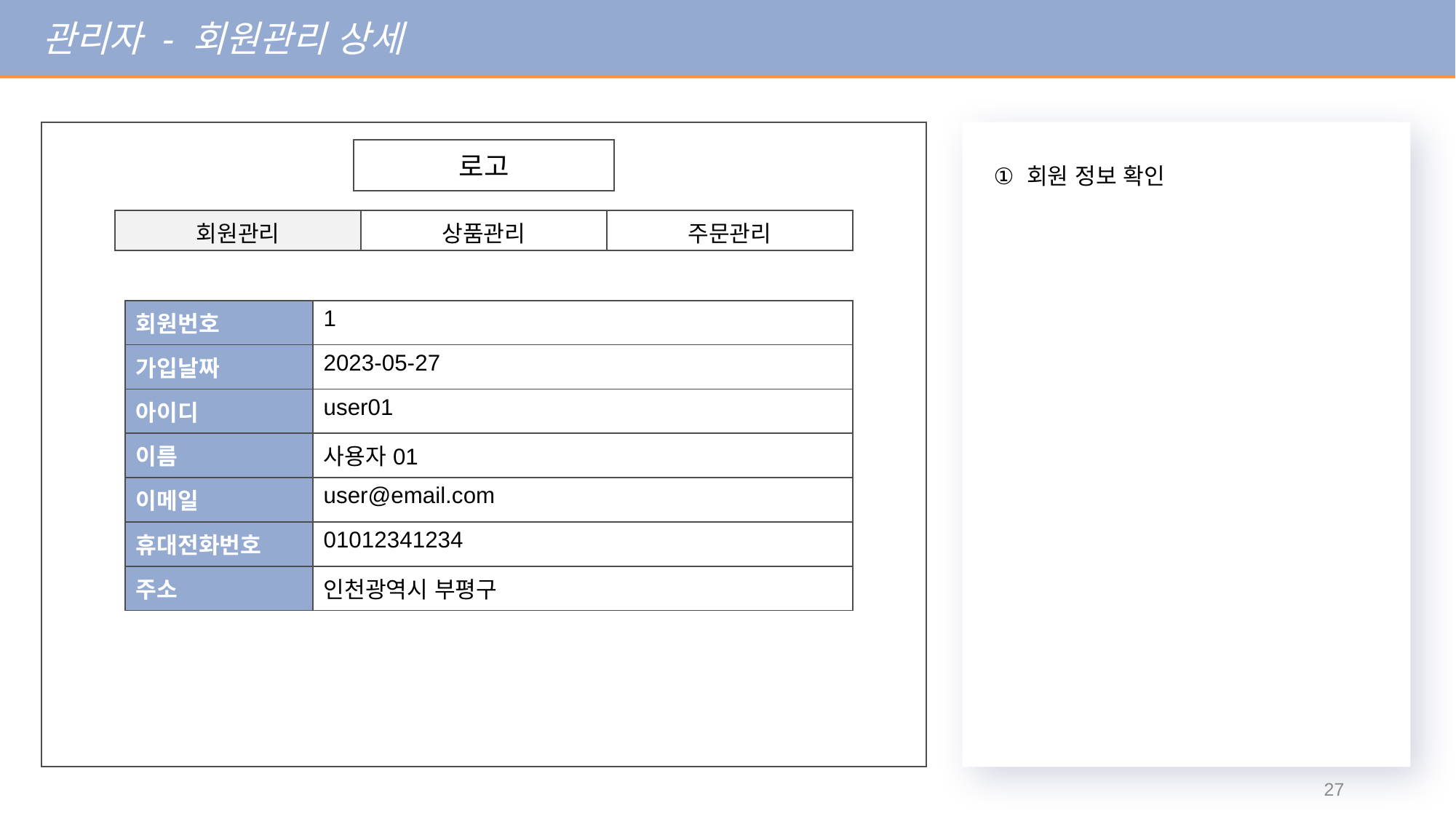

관리자 - 회원관리 상세

로고
회원 정보 확인

| 회원관리 | 상품관리 | 주문관리 |
| --- | --- | --- |
| 회원번호 | 1 |
| --- | --- |
| 가입날짜 | 2023-05-27 |
| 아이디 | user01 |
| 이름 | 사용자01 |
| 이메일 | user@email.com |
| 휴대전화번호 | 01012341234 |
| 주소 | 인천광역시 부평구 |
27